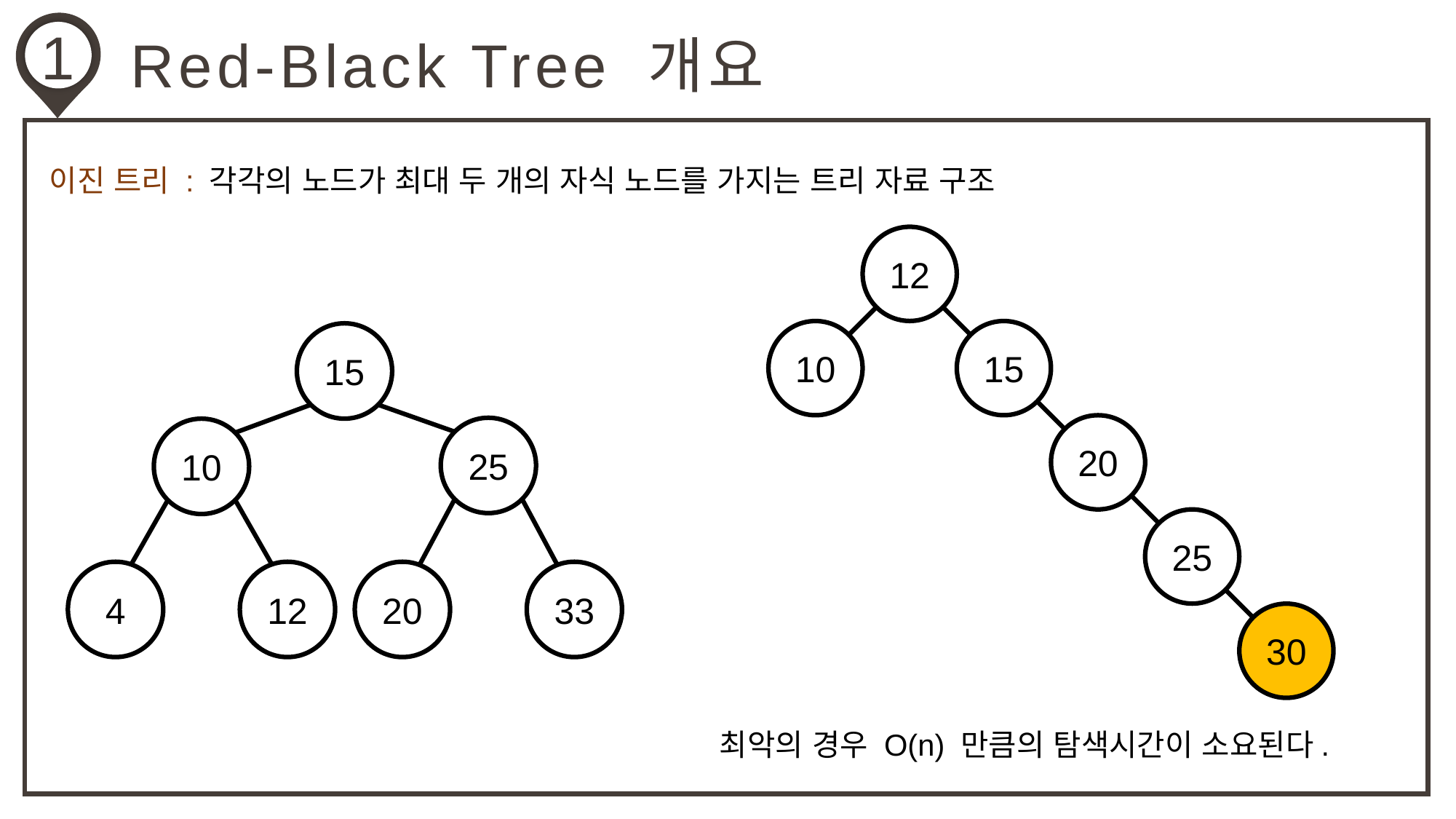

1
Red-Black Tree 개요
이진 트리 : 각각의 노드가 최대 두 개의 자식 노드를 가지는 트리 자료 구조
12
10
15
20
25
30
15
25
10
4
12
20
33
최악의 경우 O(n) 만큼의 탐색시간이 소요된다.